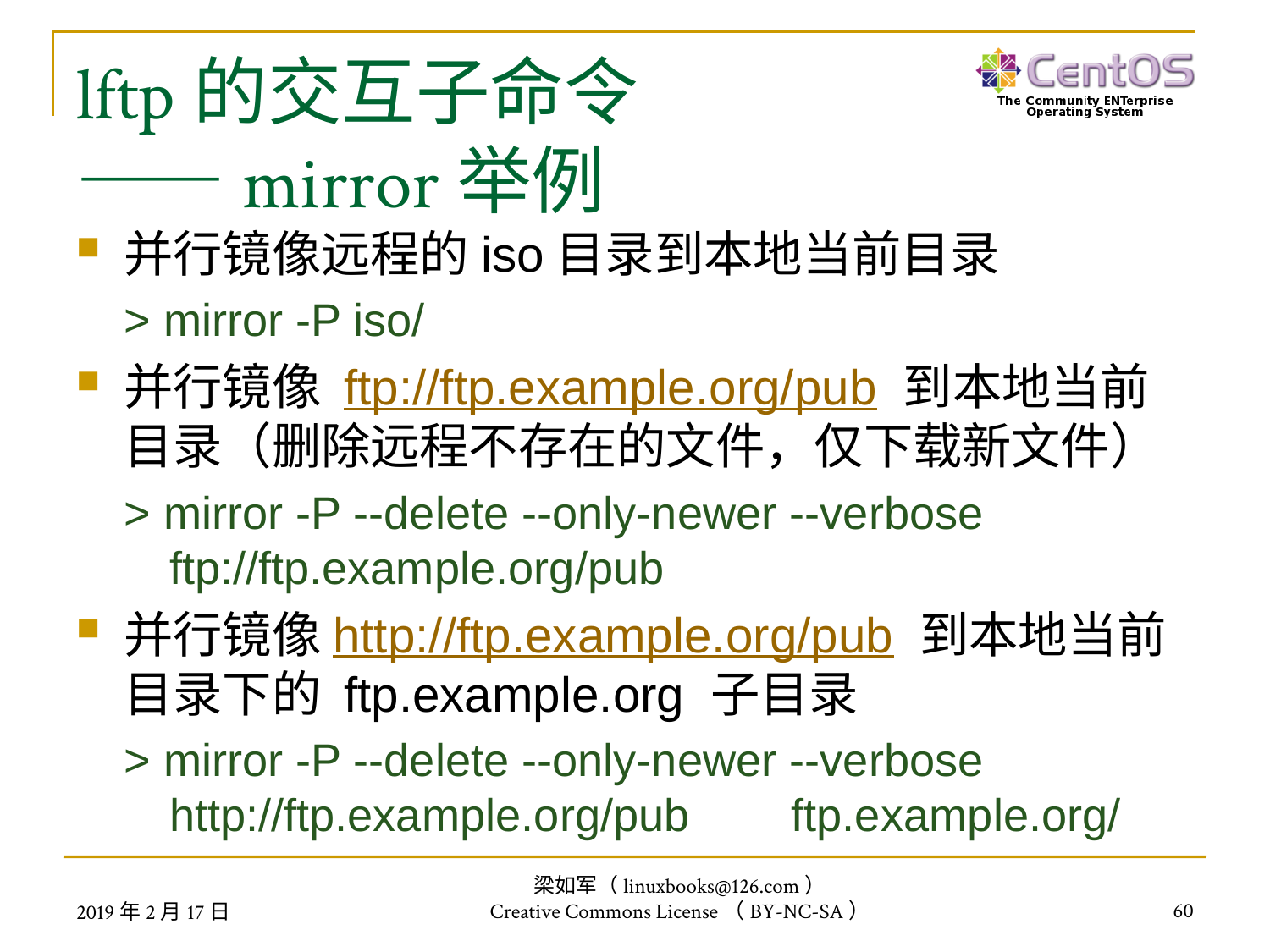

# lftp的交互子命令 ——mirror举例
并行镜像远程的iso目录到本地当前目录
> mirror -P iso/
并行镜像 ftp://ftp.example.org/pub 到本地当前目录（删除远程不存在的文件，仅下载新文件）
> mirror -P --delete --only-newer --verbose  ftp://ftp.example.org/pub
并行镜像http://ftp.example.org/pub 到本地当前目录下的 ftp.example.org 子目录
> mirror -P --delete --only-newer --verbose  http://ftp.example.org/pub        ftp.example.org/

梁如军（linuxbooks@126.com）
Creative Commons License（BY-NC-SA）
2019年2月17日
60